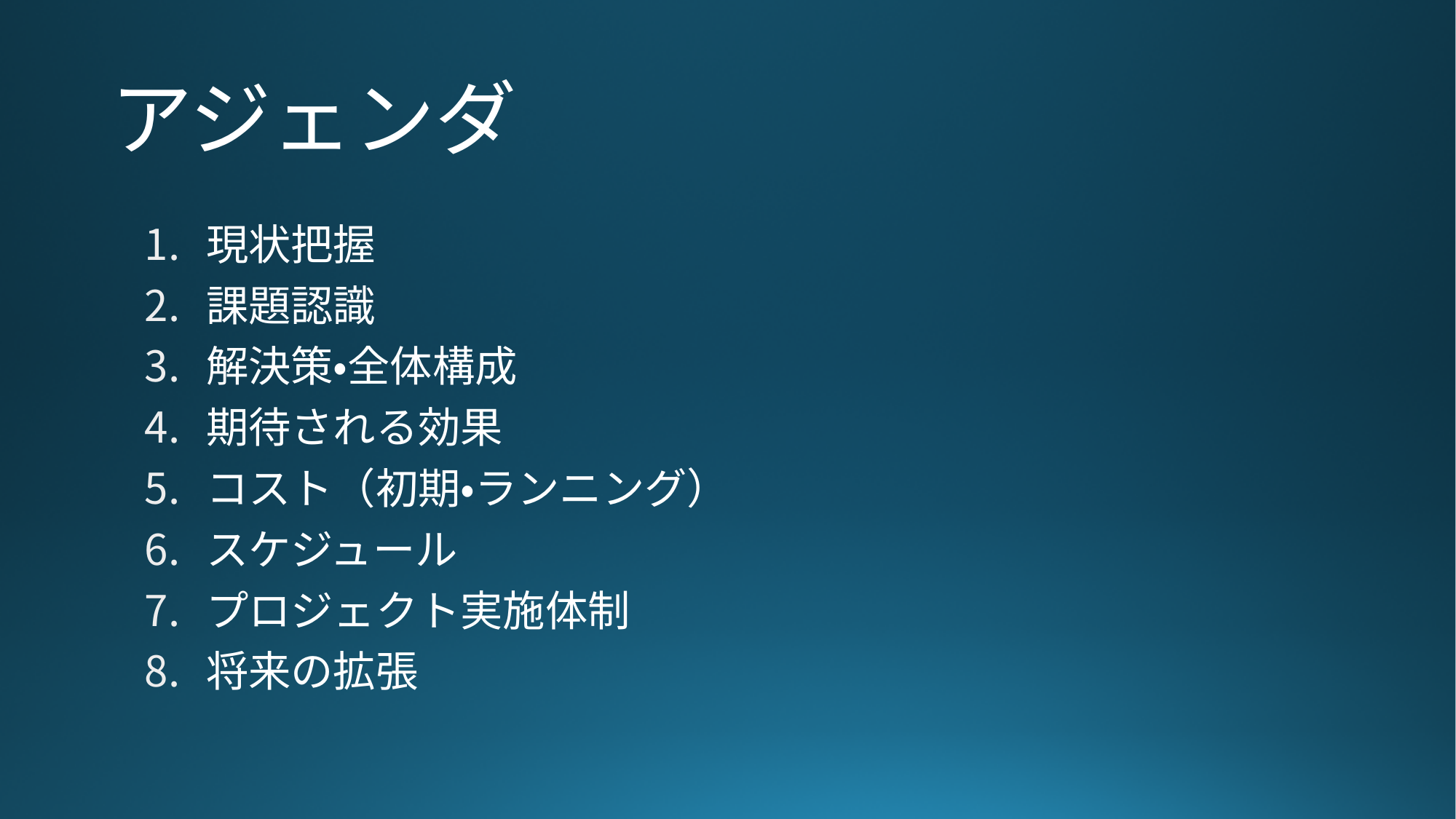

# アジェンダ
現状把握
課題認識
解決策・全体構成
期待される効果
コスト（初期・ランニング）
スケジュール
プロジェクト実施体制
将来の拡張